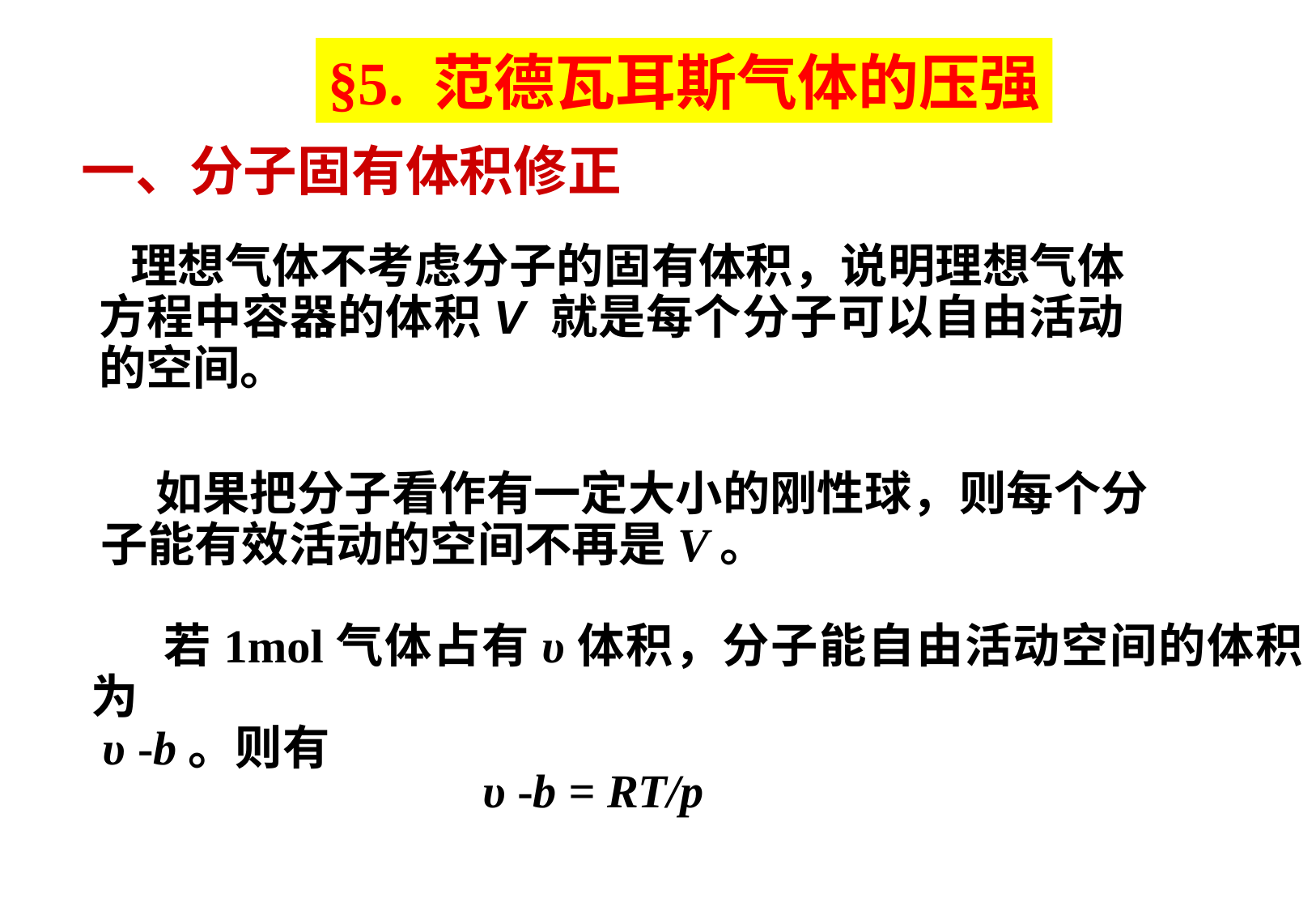

§5. 范德瓦耳斯气体的压强
# 一、分子固有体积修正
      理想气体不考虑分子的固有体积，说明理想气体方程中容器的体积V 就是每个分子可以自由活动的空间。

    如果把分子看作有一定大小的刚性球，则每个分子能有效活动的空间不再是V。
     若1mol气体占有υ体积，分子能自由活动空间的体积为
 υ -b。则有
υ -b = RT/p

1